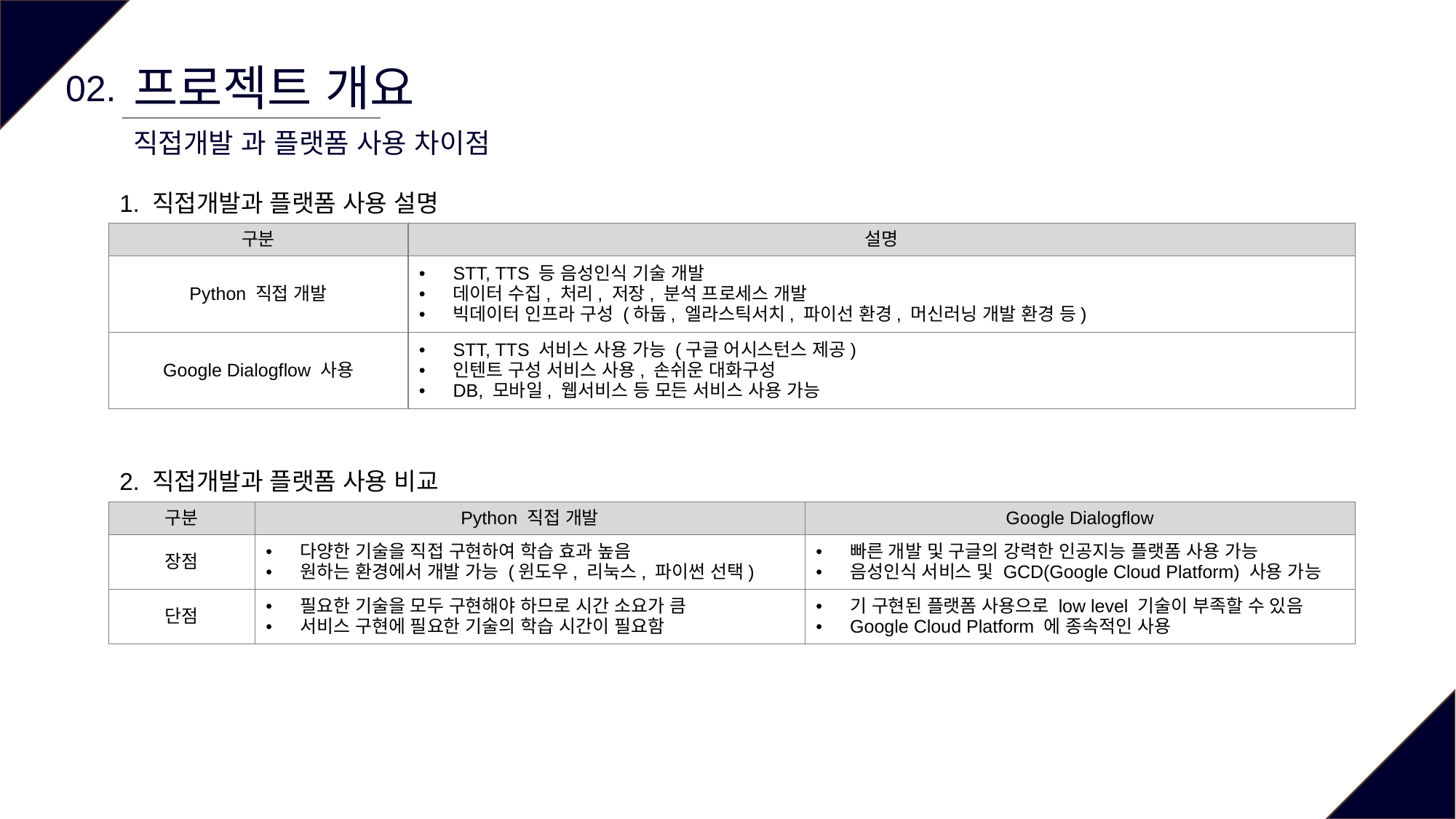

프로젝트 개요
02.
직접개발 과 플랫폼 사용 차이점
1. 직접개발과 플랫폼 사용 설명
| 구분 | 설명 |
| --- | --- |
| Python 직접 개발 | STT, TTS 등 음성인식 기술 개발 데이터 수집, 처리, 저장, 분석 프로세스 개발 빅데이터 인프라 구성 (하둡, 엘라스틱서치, 파이선 환경, 머신러닝 개발 환경 등) |
| Google Dialogflow 사용 | STT, TTS 서비스 사용 가능 (구글 어시스턴스 제공) 인텐트 구성 서비스 사용, 손쉬운 대화구성 DB, 모바일, 웹서비스 등 모든 서비스 사용 가능 |
2. 직접개발과 플랫폼 사용 비교
| 구분 | Python 직접 개발 | Google Dialogflow |
| --- | --- | --- |
| 장점 | 다양한 기술을 직접 구현하여 학습 효과 높음 원하는 환경에서 개발 가능 (윈도우, 리눅스, 파이썬 선택) | 빠른 개발 및 구글의 강력한 인공지능 플랫폼 사용 가능 음성인식 서비스 및 GCD(Google Cloud Platform) 사용 가능 |
| 단점 | 필요한 기술을 모두 구현해야 하므로 시간 소요가 큼 서비스 구현에 필요한 기술의 학습 시간이 필요함 | 기 구현된 플랫폼 사용으로 low level 기술이 부족할 수 있음 Google Cloud Platform 에 종속적인 사용 |